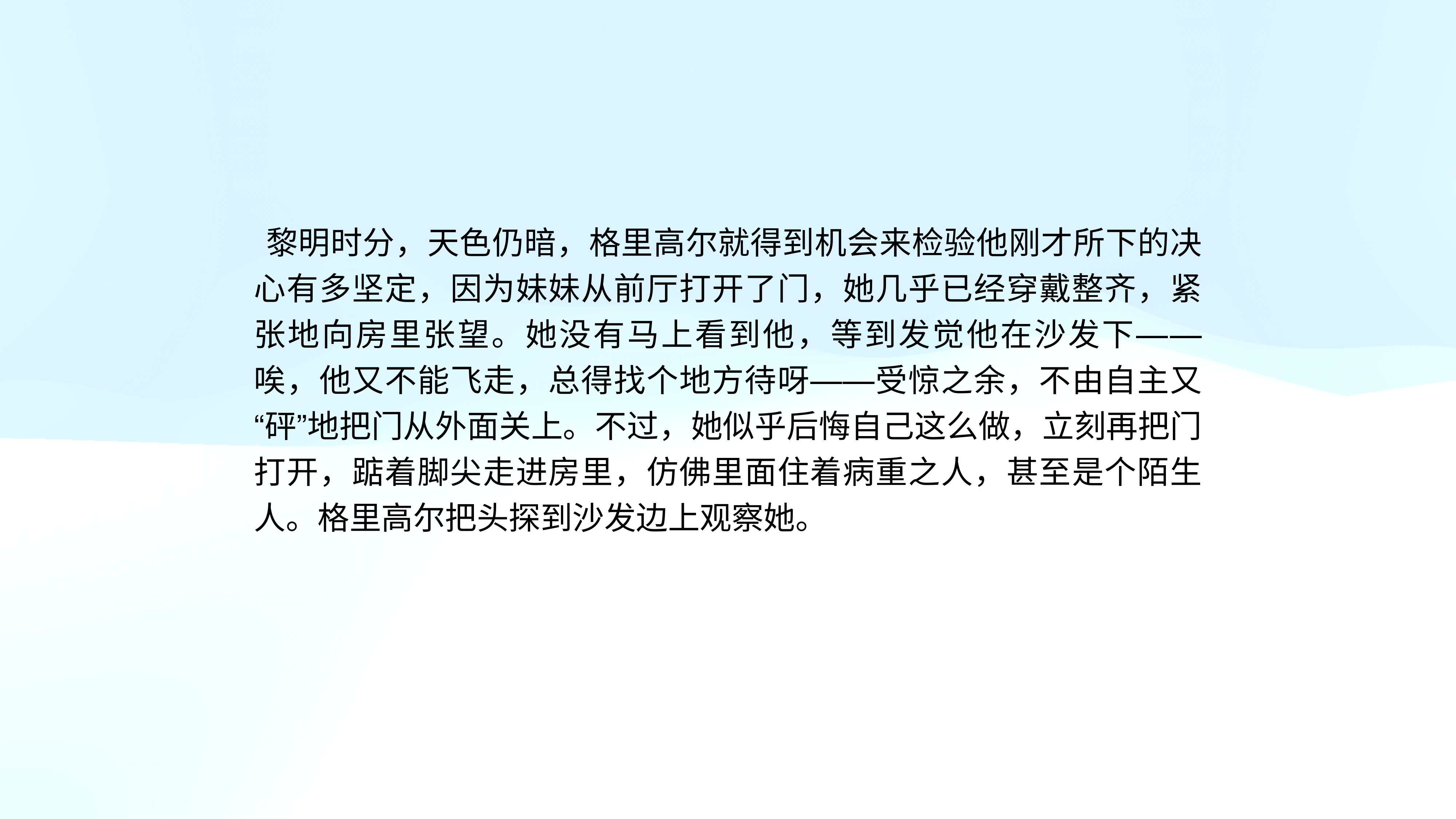

黎明时分，天色仍暗，格里高尔就得到机会来检验他刚才所下的决心有多坚定，因为妹妹从前厅打开了门，她几乎已经穿戴整齐，紧张地向房里张望。她没有马上看到他，等到发觉他在沙发下——唉，他又不能飞走，总得找个地方待呀——受惊之余，不由自主又“砰”地把门从外面关上。不过，她似乎后悔自己这么做，立刻再把门打开，踮着脚尖走进房里，仿佛里面住着病重之人，甚至是个陌生人。格里高尔把头探到沙发边上观察她。